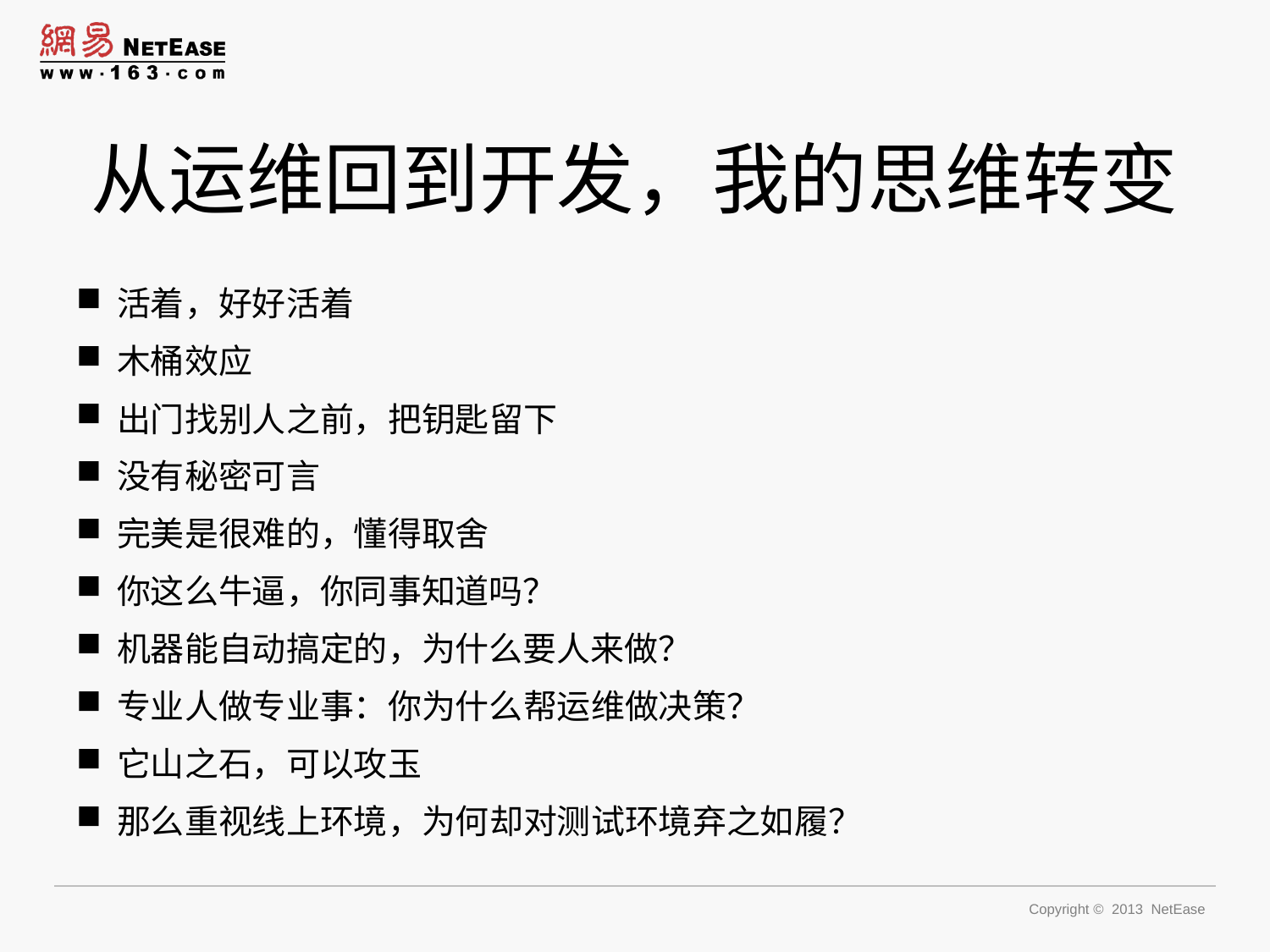

# 从运维回到开发，我的思维转变
活着，好好活着
木桶效应
出门找别人之前，把钥匙留下
没有秘密可言
完美是很难的，懂得取舍
你这么牛逼，你同事知道吗？
机器能自动搞定的，为什么要人来做？
专业人做专业事：你为什么帮运维做决策？
它山之石，可以攻玉
那么重视线上环境，为何却对测试环境弃之如履？